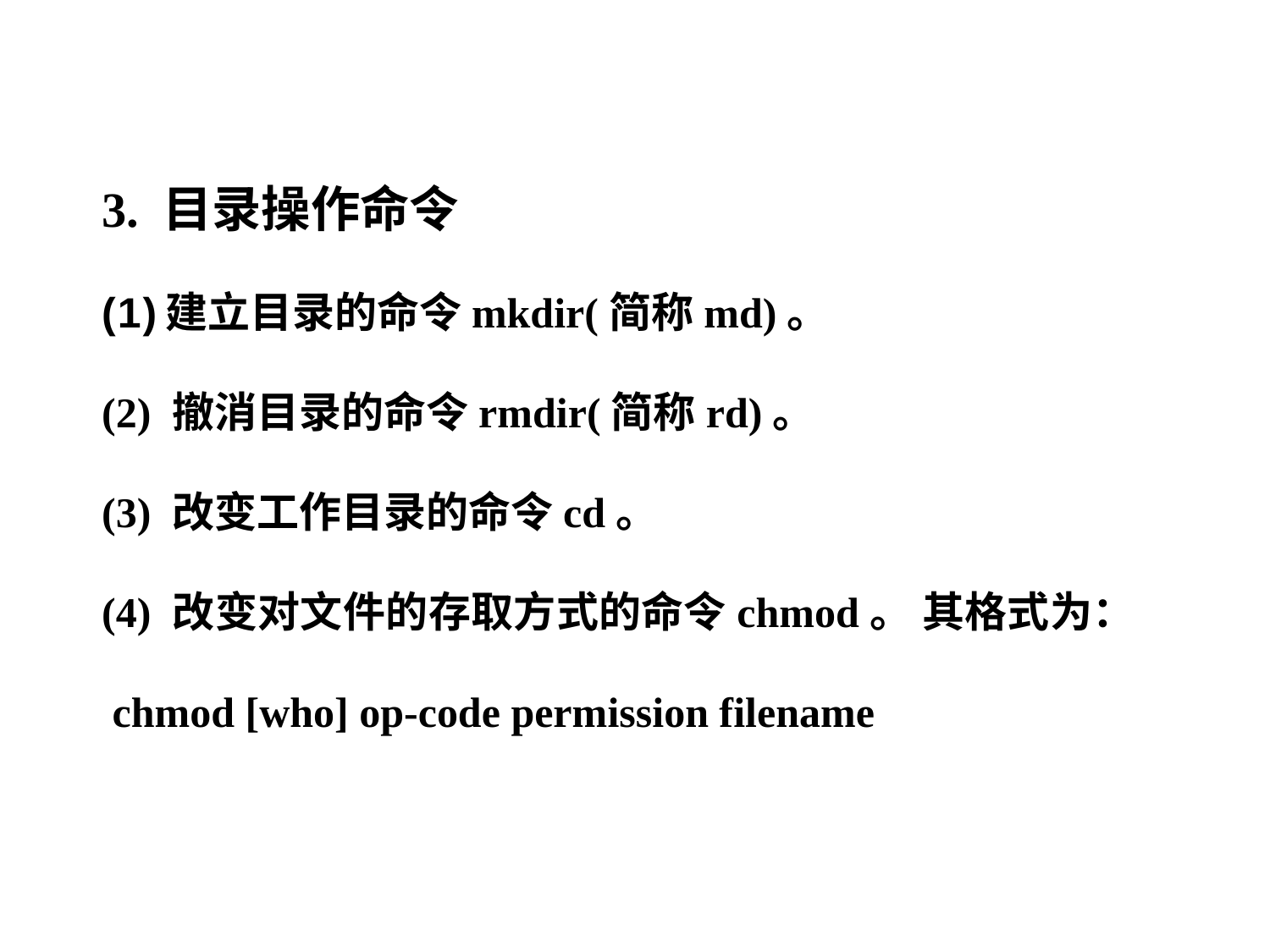

3. 目录操作命令
建立目录的命令mkdir(简称md)。
(2) 撤消目录的命令rmdir(简称rd)。
(3) 改变工作目录的命令cd。
(4) 改变对文件的存取方式的命令chmod。 其格式为：
 chmod [who] op-code permission filename